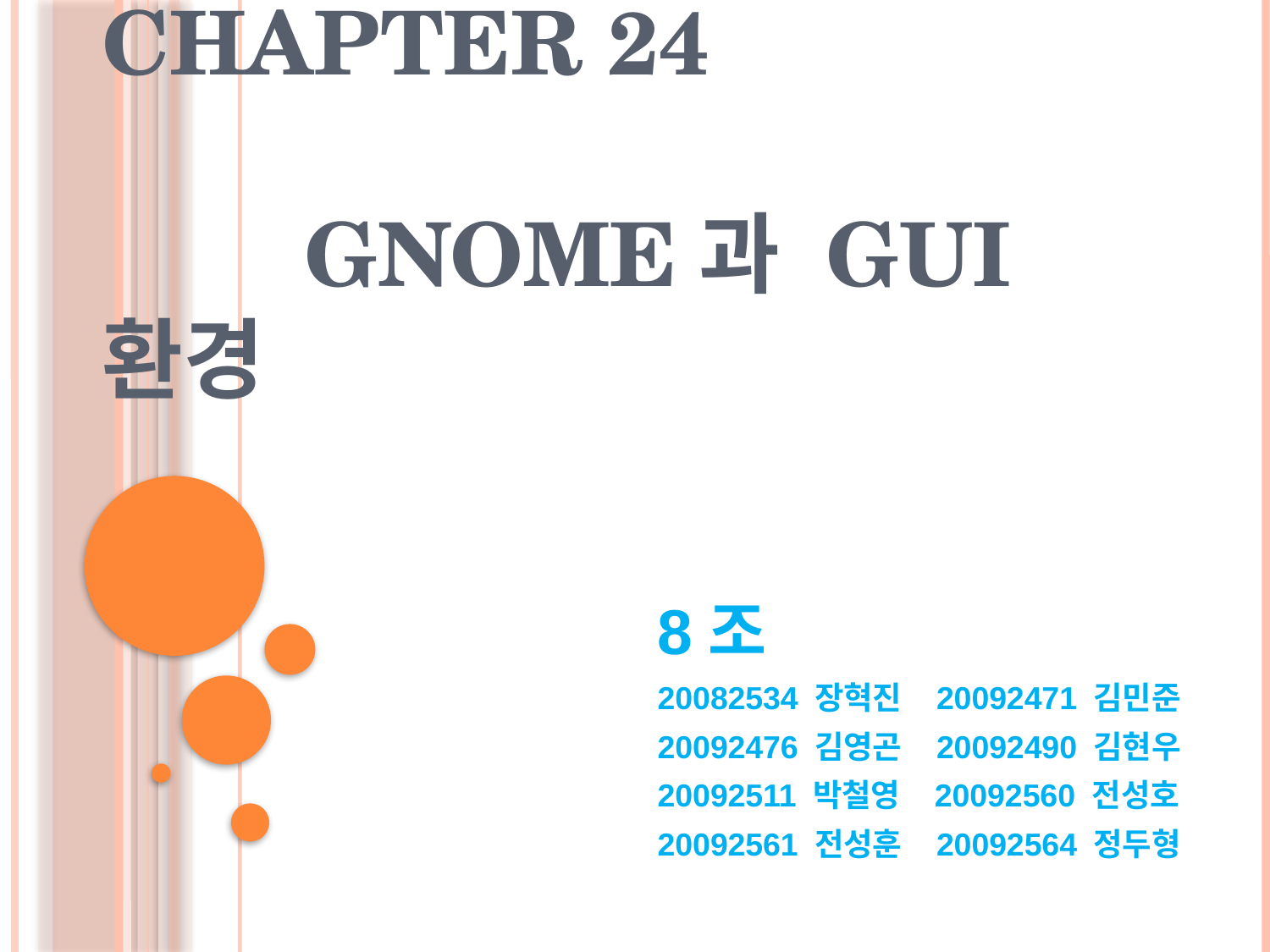

# Chapter 24 GNOME과 GUI 환경
8조
20082534 장혁진   20092471 김민준
20092476 김영곤   20092490 김현우
20092511 박철영   20092560 전성호
20092561 전성훈   20092564 정두형